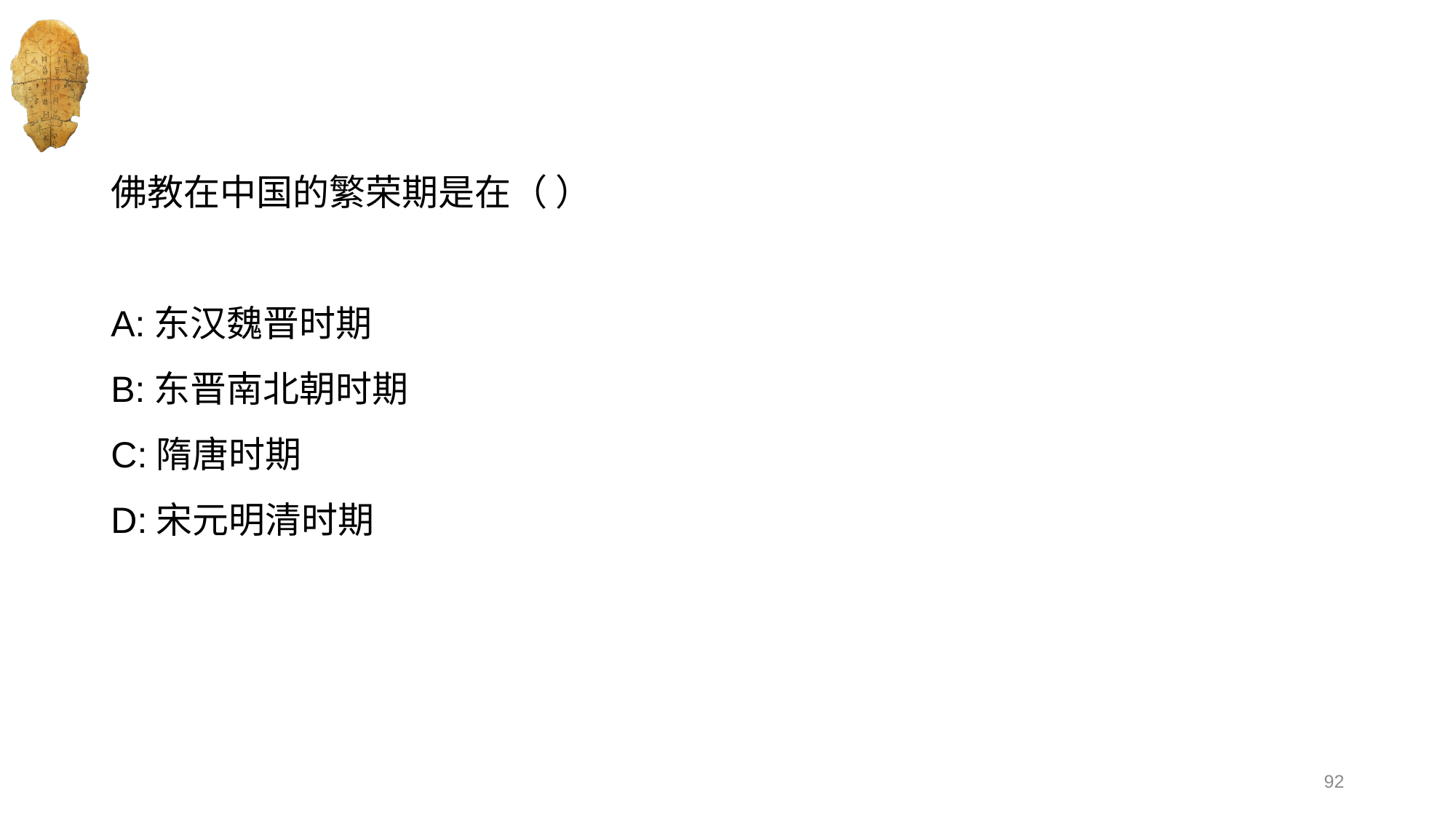

#
佛教在中国的繁荣期是在（ ）

A:东汉魏晋时期
B:东晋南北朝时期
C:隋唐时期
D:宋元明清时期

92